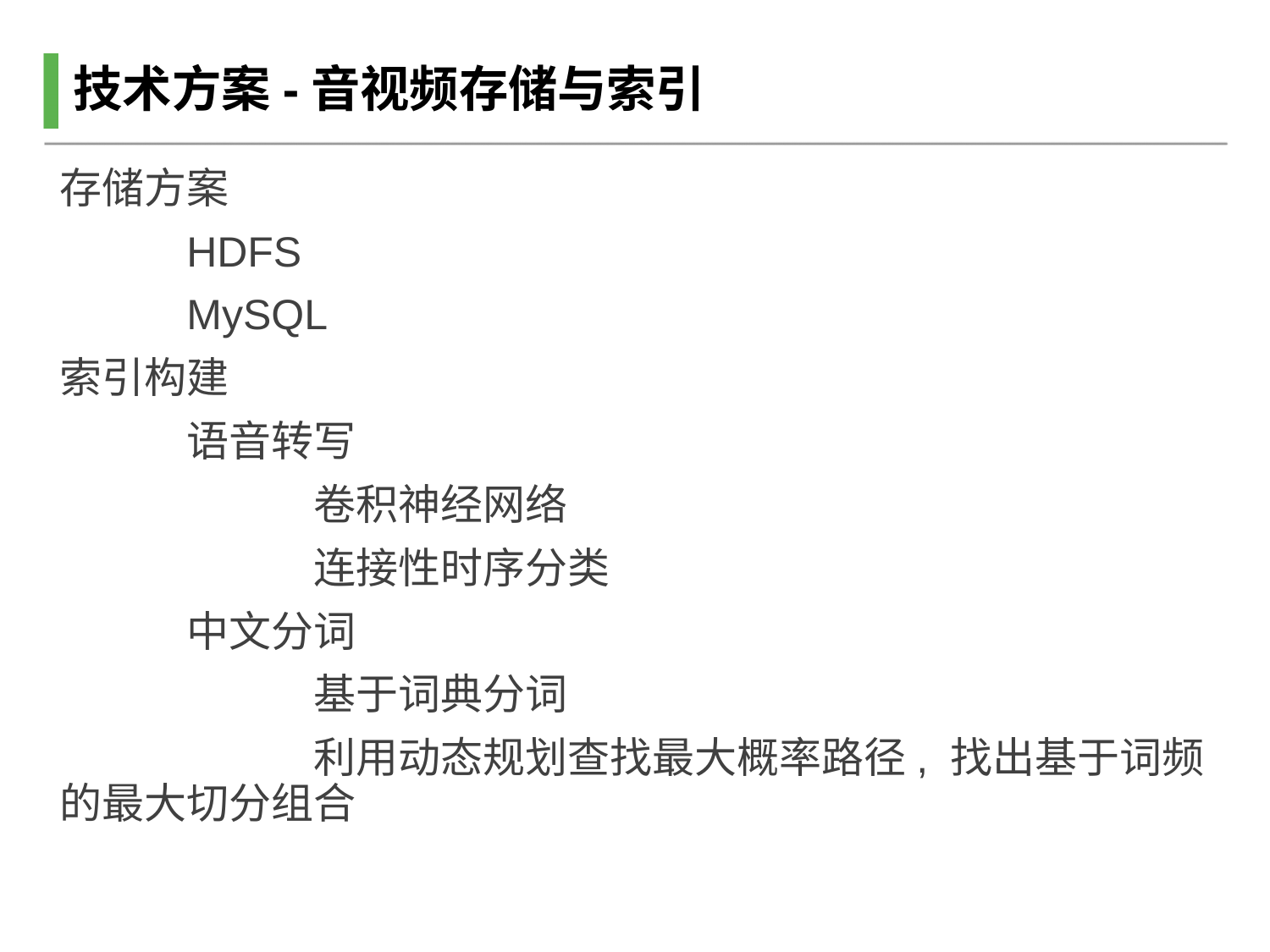

# 技术方案-音视频存储与索引
存储方案
	HDFS
	MySQL
索引构建
	语音转写
		卷积神经网络
		连接性时序分类
	中文分词
		基于词典分词
		利用动态规划查找最大概率路径, 找出基于词频的最大切分组合